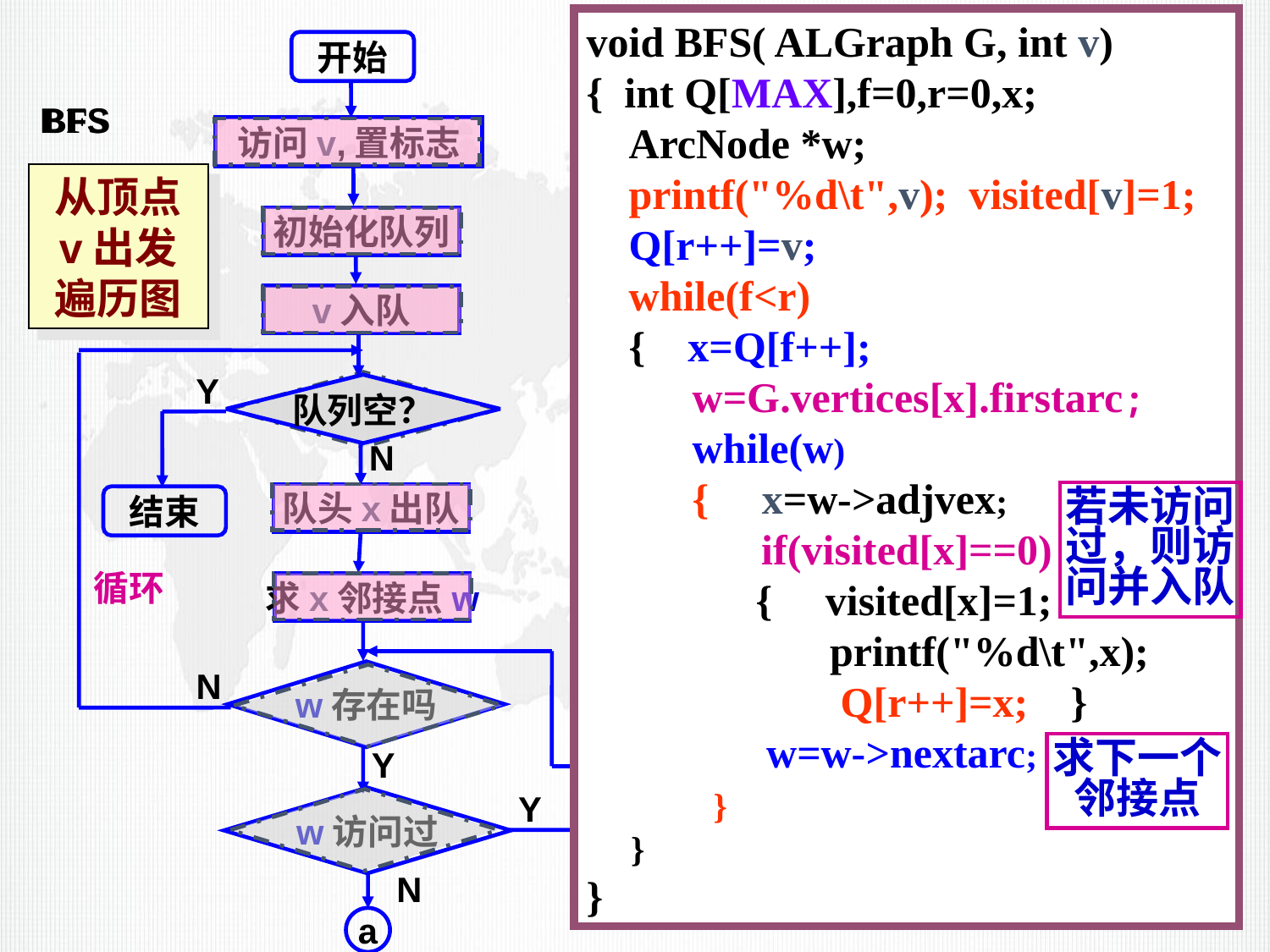

void BFS( ALGraph G, int v)
{  int Q[MAX],f=0,r=0,x;
    ArcNode *w;
    printf("%d\t",v);  visited[v]=1;
    Q[r++]=v;
    while(f<r)
    {    x=Q[f++];
          w=G.vertices[x].firstarc;
          while(w)
          {     x=w->adjvex;
                 if(visited[x]==0)
                {     visited[x]=1;
                       printf("%d\t",x);
		Q[r++]=x;    }
                 w=w->nextarc;
            }
     }
}
开始

BFS
访问v,置标志

初始化队列

v入队

Y
队列空？
a

N

访问w,置标志
队头x出队
结束

求x邻接点w
w入队

N
w存在吗
x下一邻接点⇒w

Y

Y
w访问过

N

a
BFS
①访问一个顶点并入队

从顶点
v出发
遍历图
②
    出队一个顶点，访问其未
    被访问过的邻接点并入队

队列不为空时，

若未访问过，则访问并入队

循环

求下一个邻接点